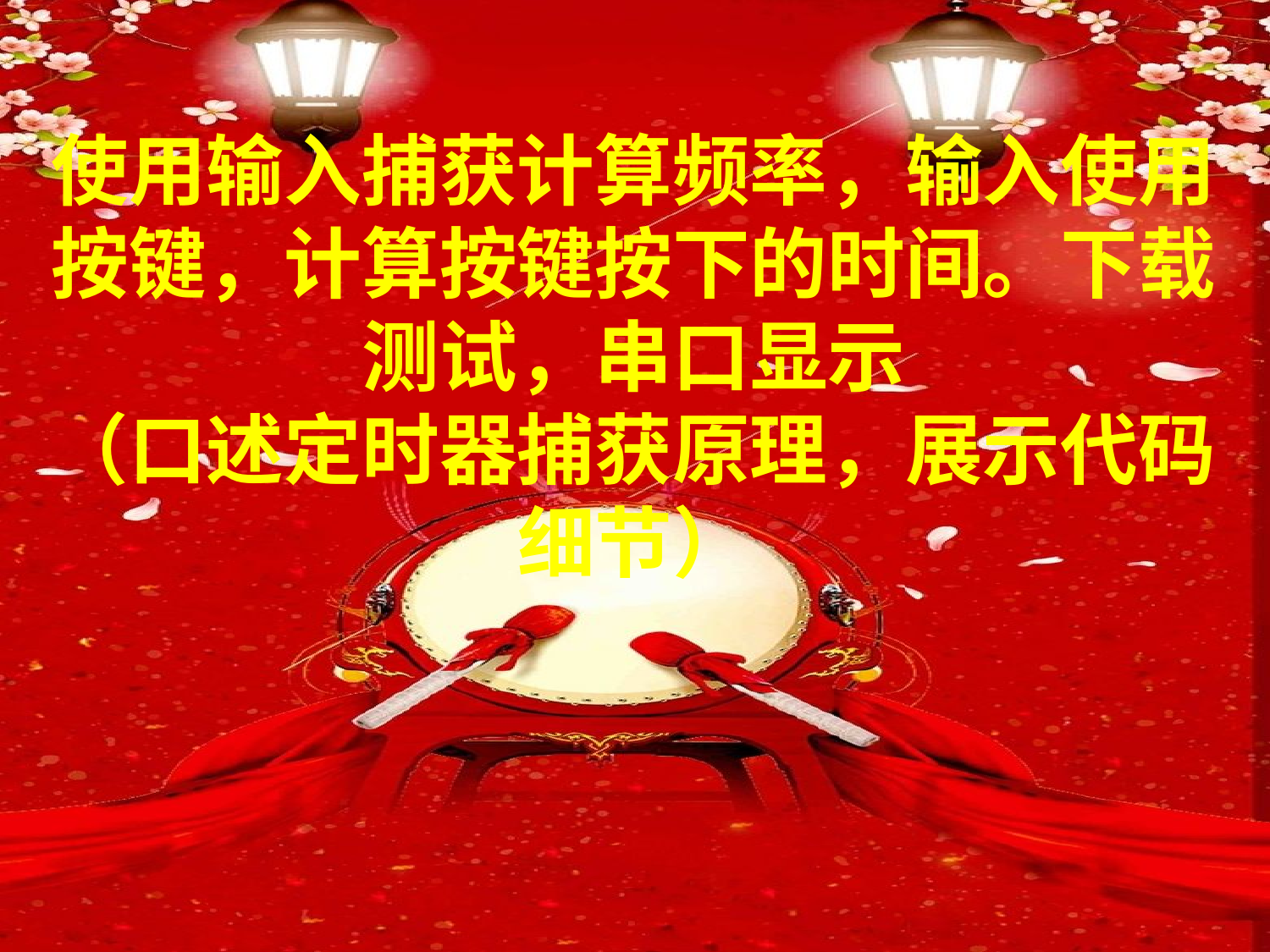

# 使用输入捕获计算频率，输入使用按键，计算按键按下的时间。下载测试，串口显示 （口述定时器捕获原理，展示代码细节）